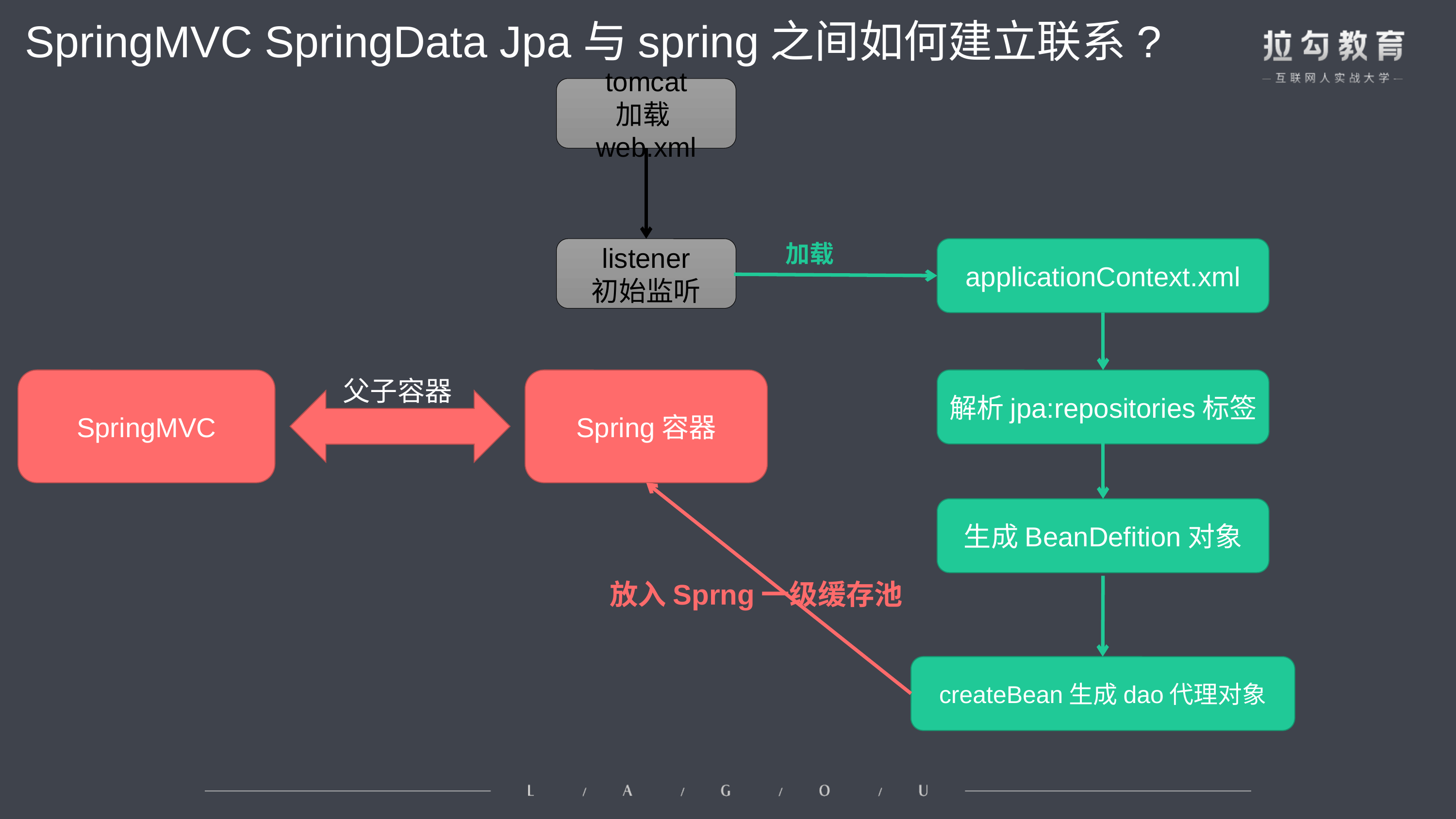

SpringMVC SpringData Jpa与spring之间如何建立联系?
tomcat
加载web.xml
加载
listener
初始监听
applicationContext.xml
SpringMVC
父子容器
Spring容器
解析jpa:repositories标签

生成BeanDefition对象
放入Sprng一级缓存池
createBean生成dao代理对象